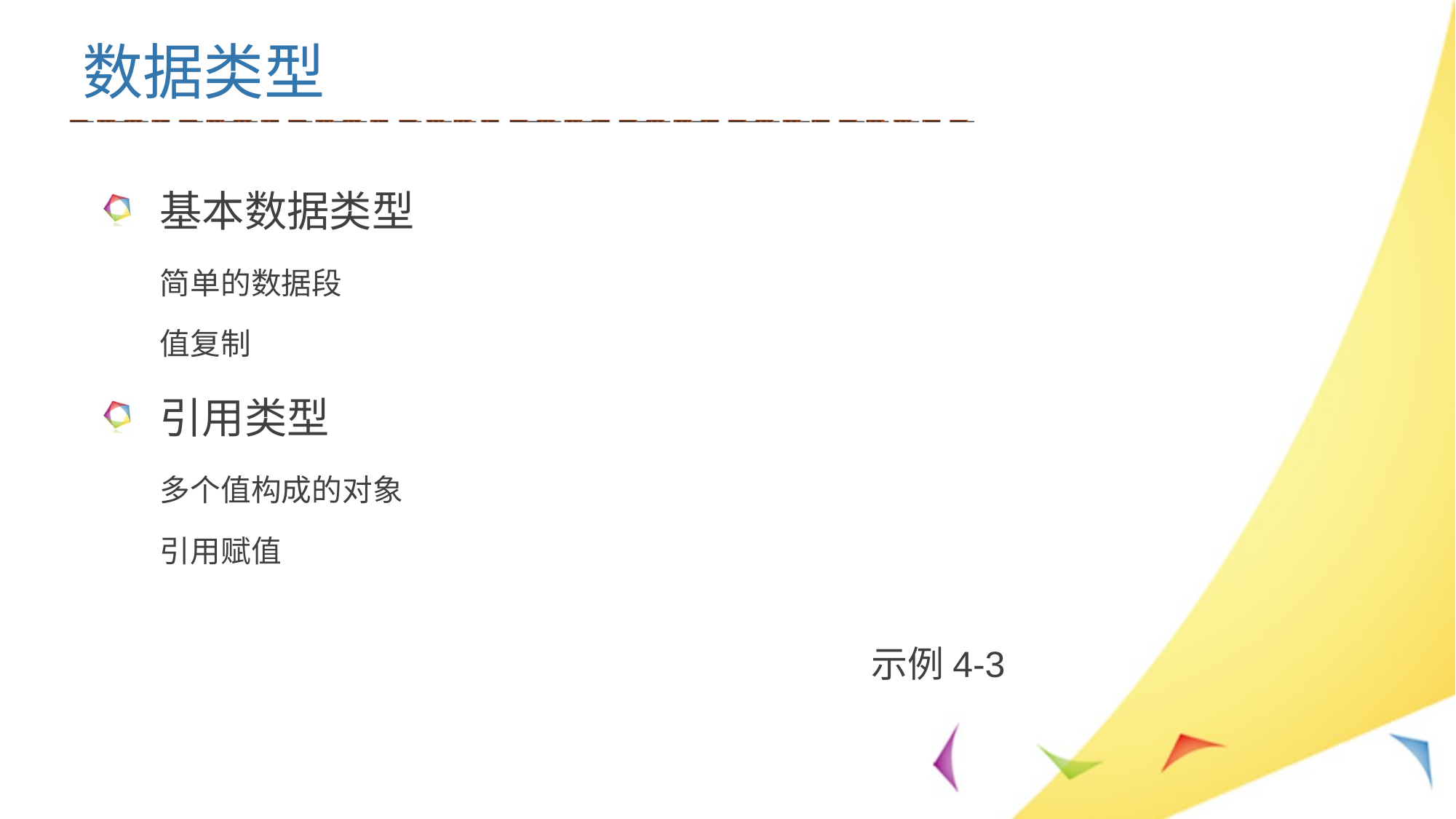

数据类型
基本数据类型
简单的数据段
值复制
引用类型
多个值构成的对象
引用赋值
示例4-3